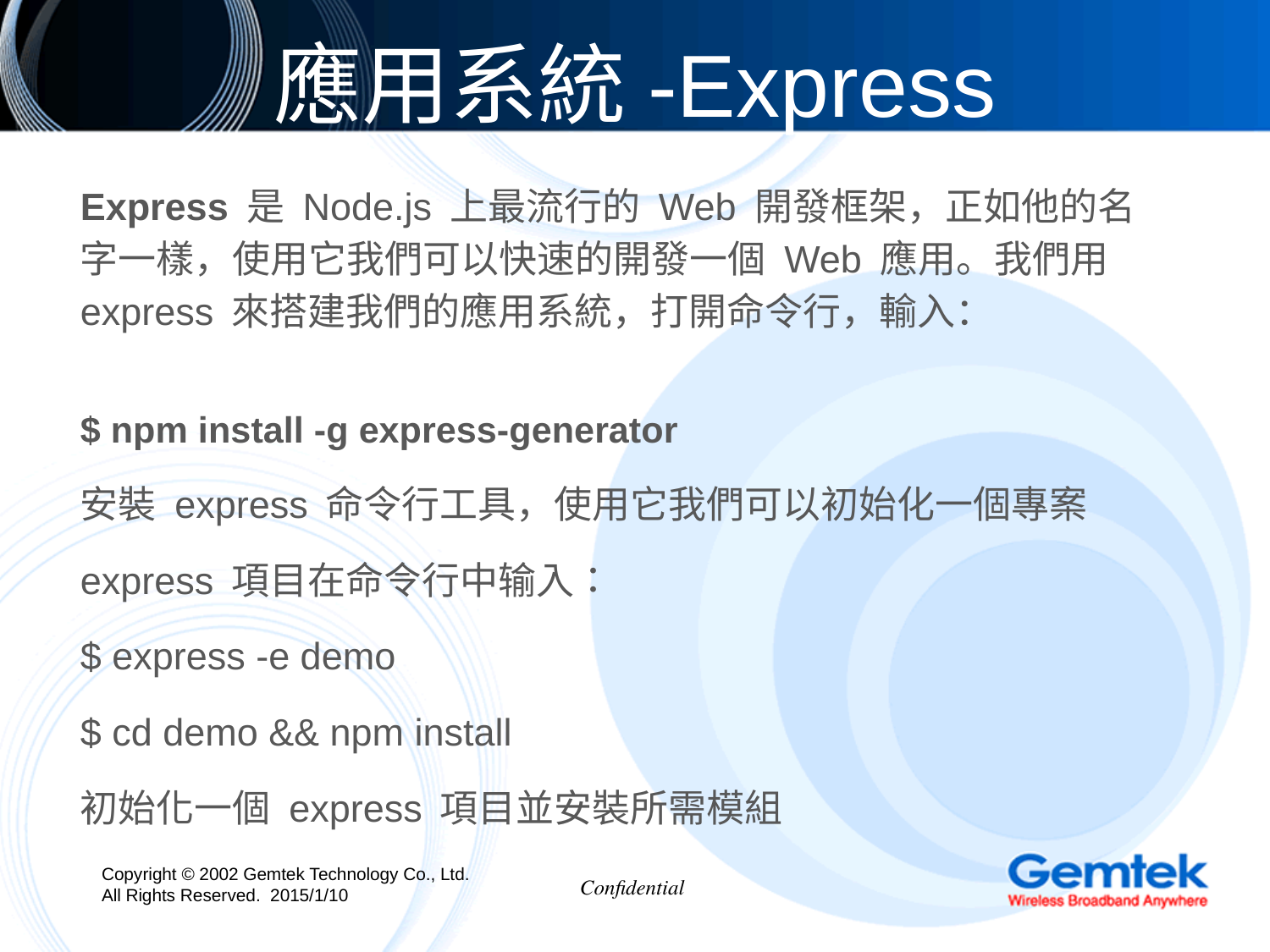

# 應用系統-Express
Express 是 Node.js 上最流行的 Web 開發框架，正如他的名字一樣，使用它我們可以快速的開發一個 Web 應用。我們用 express 來搭建我們的應用系統，打開命令行，輸入：

$ npm install -g express-generator
安裝 express 命令行工具，使用它我們可以初始化一個專案
express 項目在命令行中输入：
$ express -e demo
$ cd demo && npm install
初始化一個 express 項目並安裝所需模組